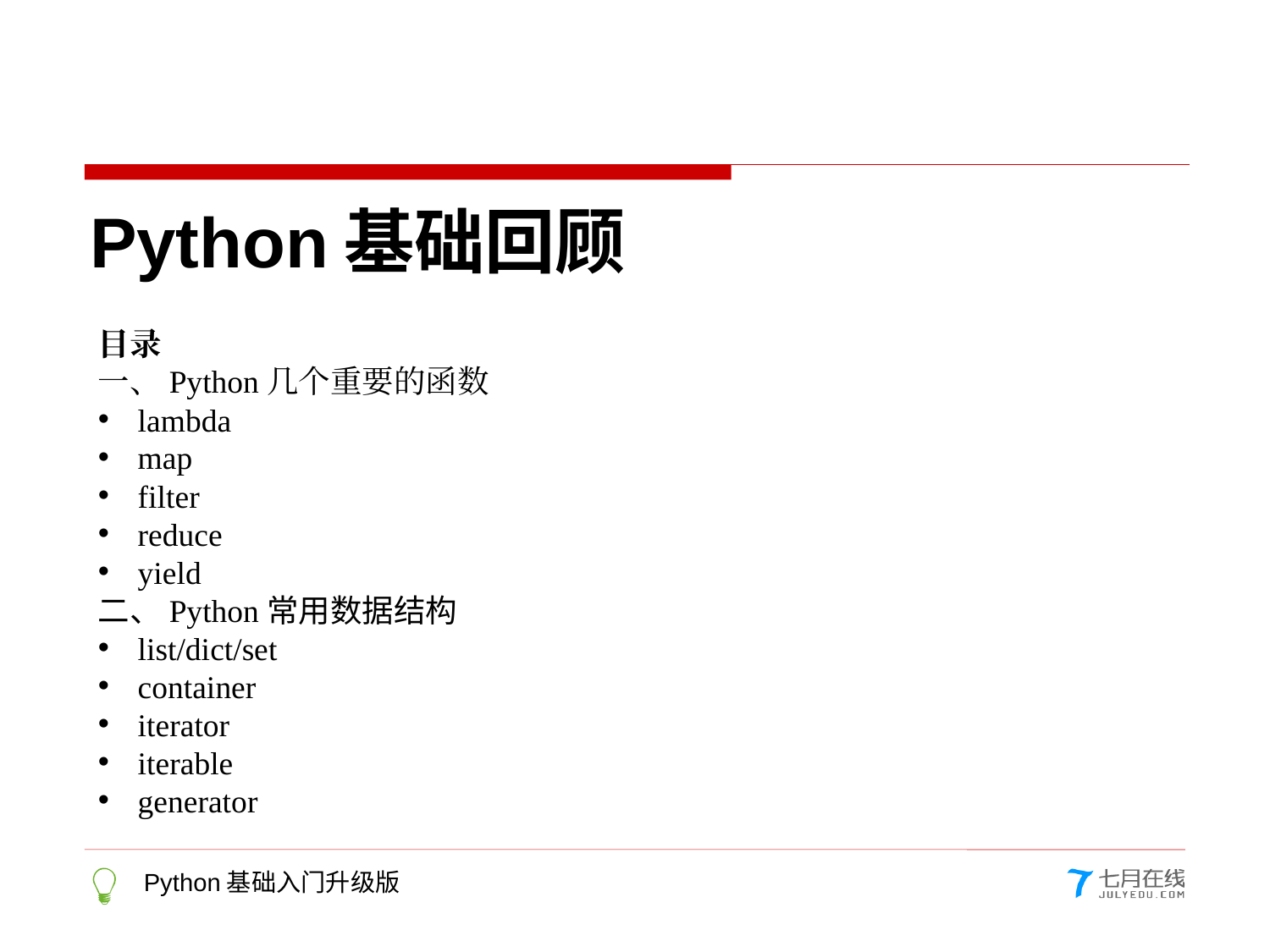

Python基础回顾
目录
一、Python几个重要的函数
lambda
map
filter
reduce
yield
二、Python常用数据结构
list/dict/set
container
iterator
iterable
generator